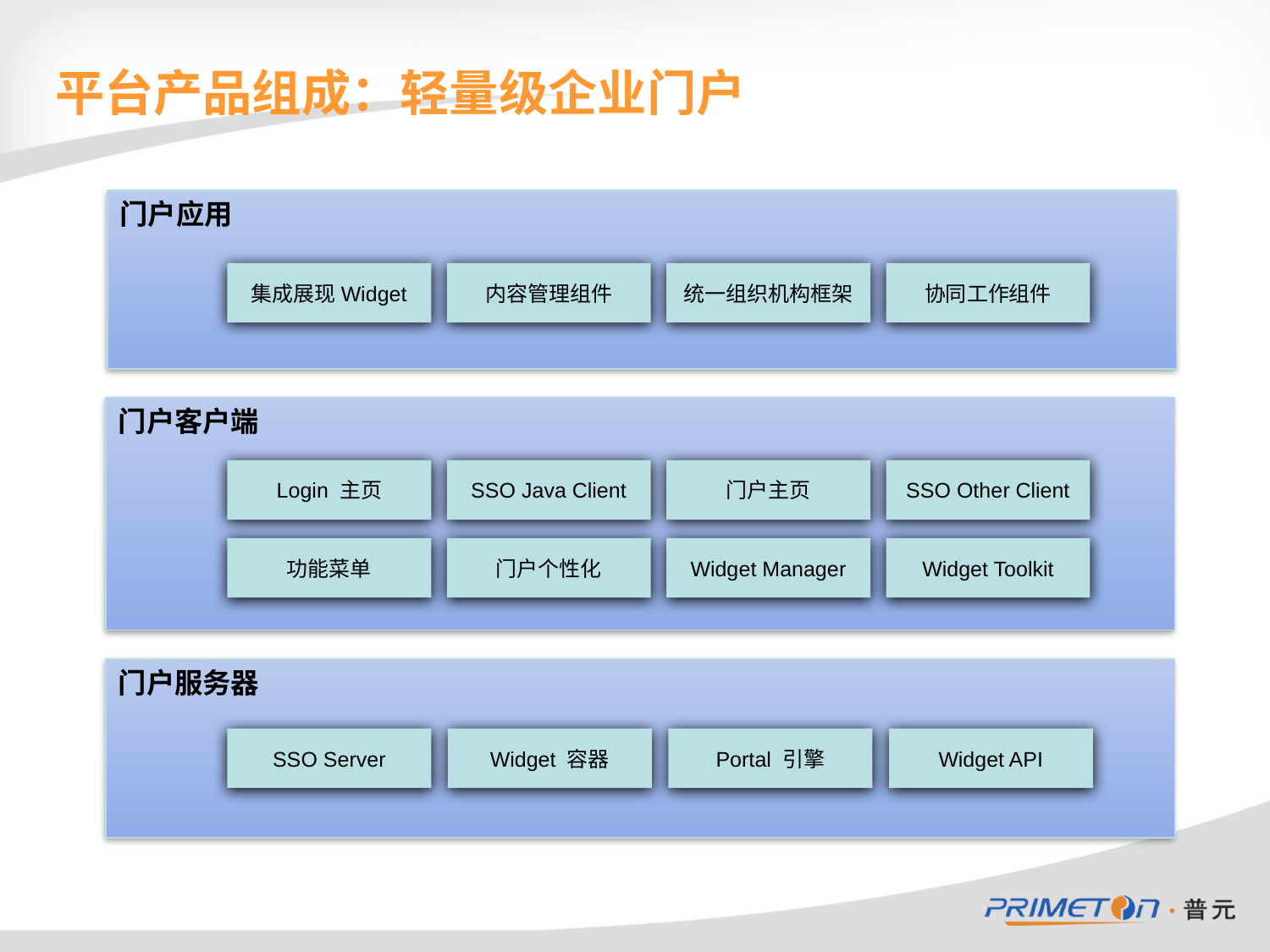

平台产品组成：轻量级企业门户
门户应用
集成展现Widget
内容管理组件
统一组织机构框架
协同工作组件
门户客户端
Login 主页
SSO Java Client
门户主页
SSO Other Client
功能菜单
门户个性化
Widget Manager
Widget Toolkit
门户服务器
SSO Server
Widget 容器
Portal 引擎
Widget API